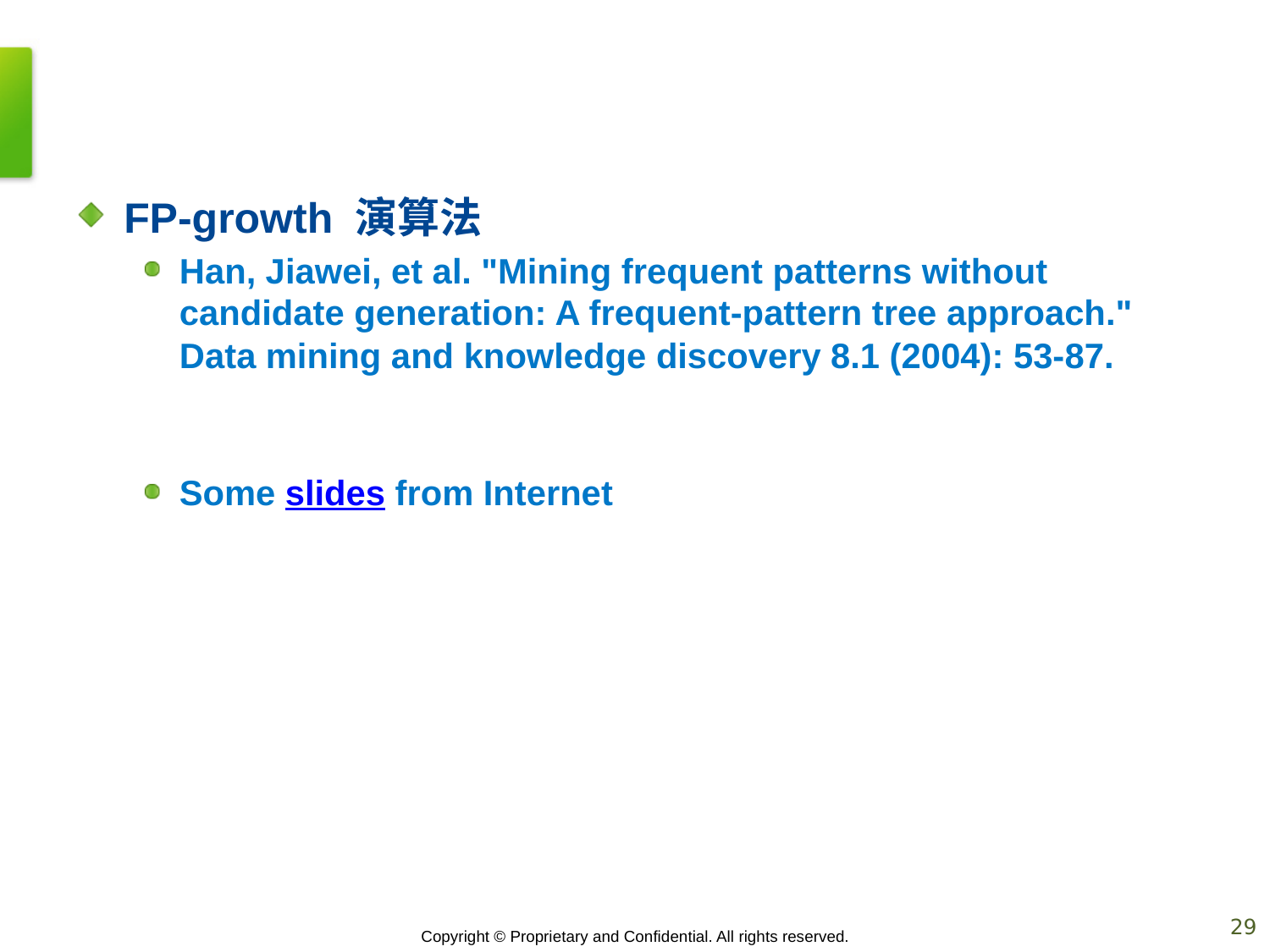

#
FP-growth 演算法
Han, Jiawei, et al. "Mining frequent patterns without candidate generation: A frequent-pattern tree approach." Data mining and knowledge discovery 8.1 (2004): 53-87.

Some slides from Internet

29